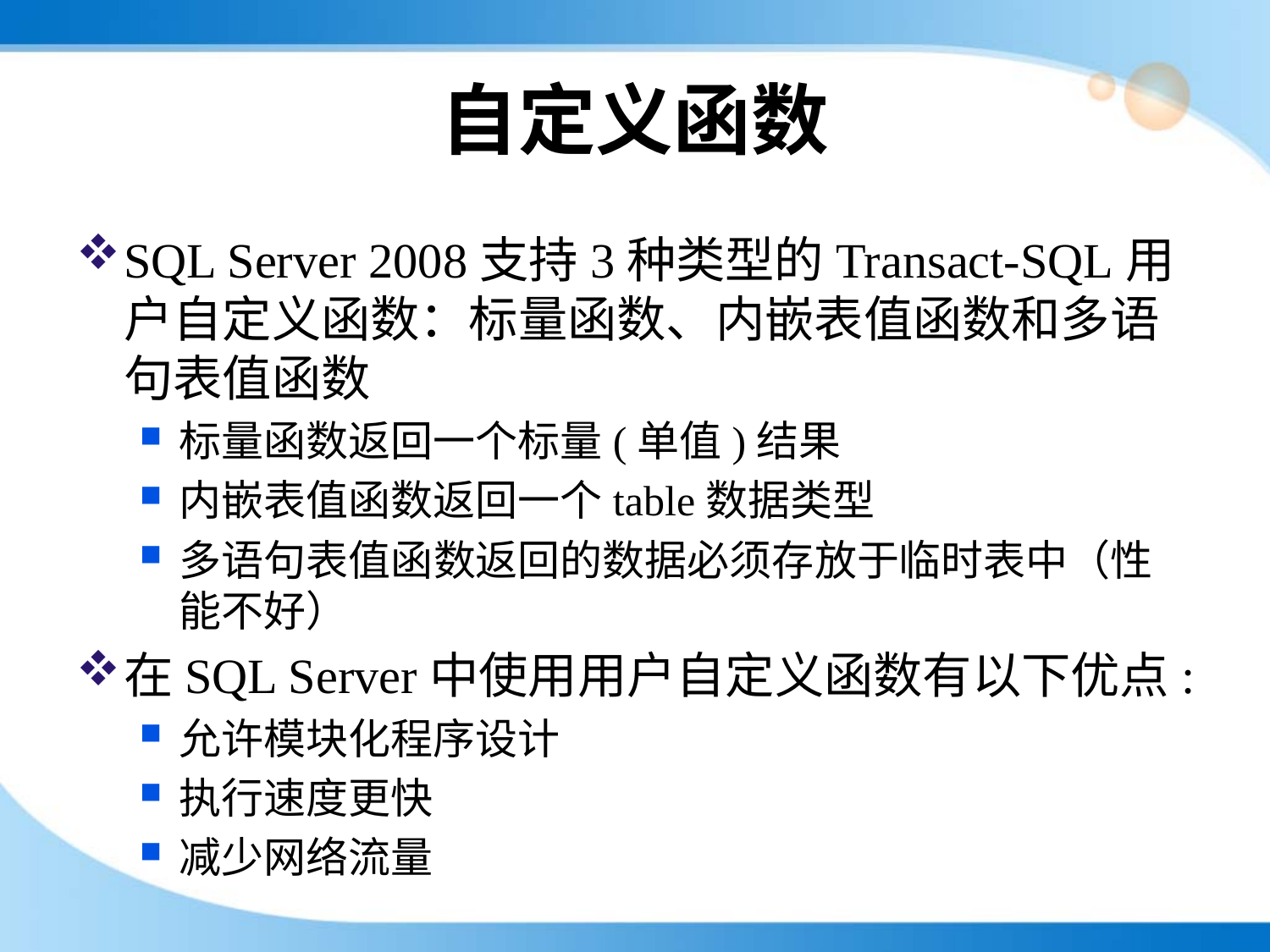

# 自定义函数
SQL Server 2008支持3种类型的Transact-SQL用户自定义函数：标量函数、内嵌表值函数和多语句表值函数
标量函数返回一个标量(单值)结果
内嵌表值函数返回一个table数据类型
多语句表值函数返回的数据必须存放于临时表中（性能不好）
在SQL Server中使用用户自定义函数有以下优点:
允许模块化程序设计
执行速度更快
减少网络流量